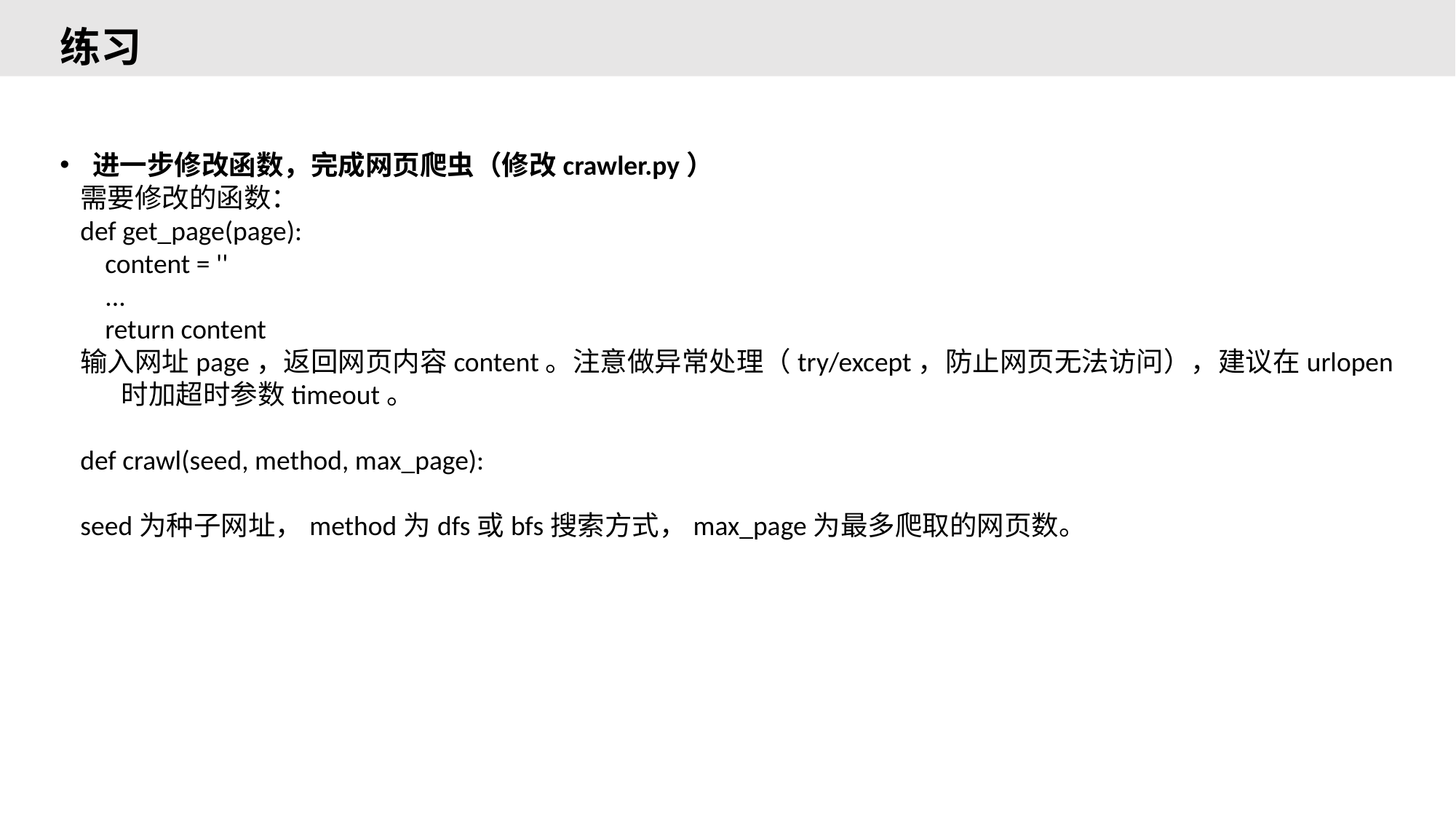

# 练习

进一步修改函数，完成网页爬虫（修改crawler.py）
需要修改的函数：
def get_page(page):
    content = ''
    ...
    return content
输入网址page，返回网页内容content。注意做异常处理（try/except，防止网页无法访问），建议在urlopen时加超时参数timeout。

def crawl(seed, method, max_page):

seed为种子网址，method为dfs或bfs搜索方式，max_page为最多爬取的网页数。

19